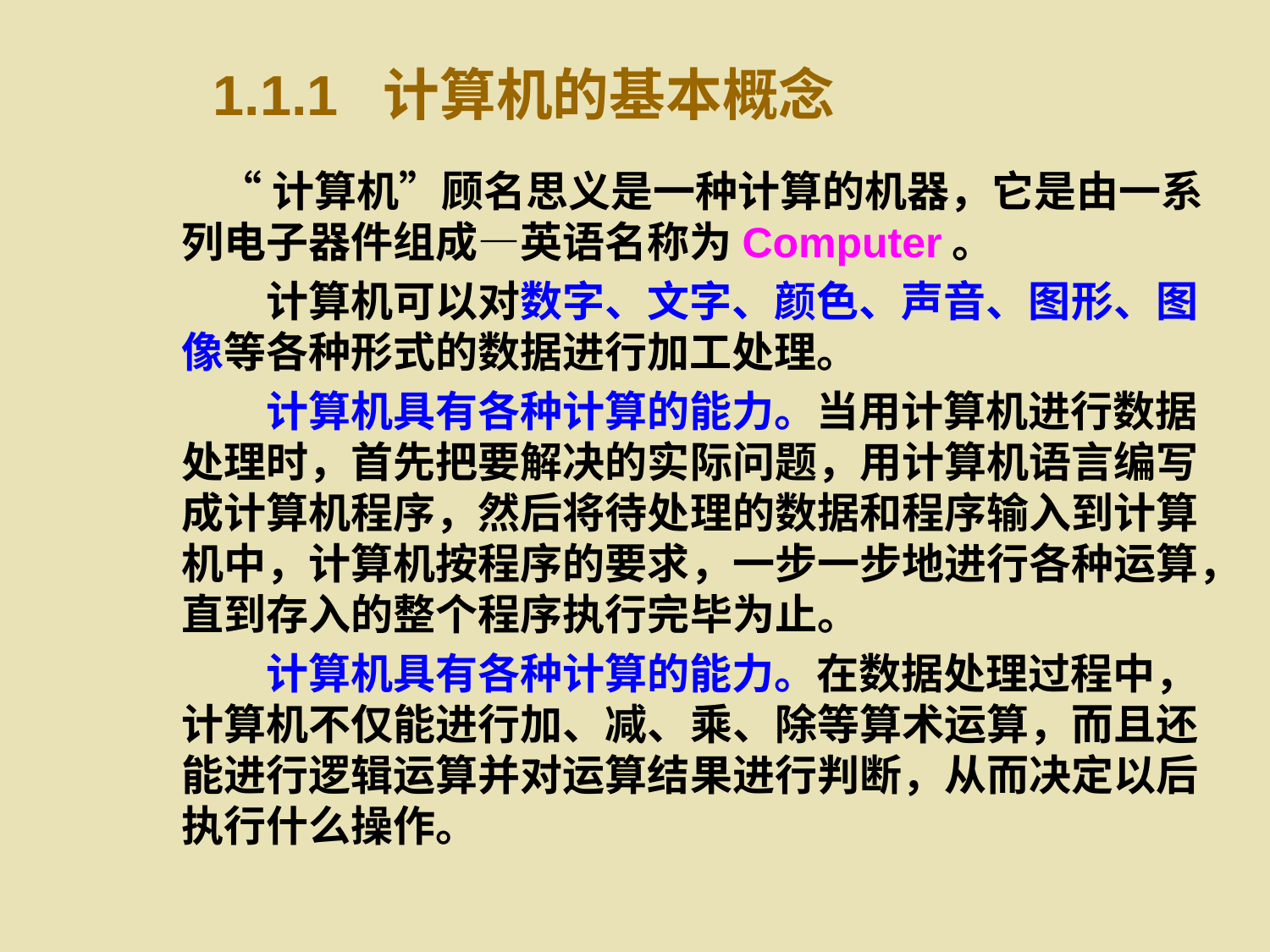

1.1.1  计算机的基本概念

    “计算机”顾名思义是一种计算的机器，它是由一系列电子器件组成—英语名称为Computer。
　　计算机可以对数字、文字、颜色、声音、图形、图像等各种形式的数据进行加工处理。
　　计算机具有各种计算的能力。当用计算机进行数据处理时，首先把要解决的实际问题，用计算机语言编写成计算机程序，然后将待处理的数据和程序输入到计算机中，计算机按程序的要求，一步一步地进行各种运算，直到存入的整个程序执行完毕为止。
　　计算机具有各种计算的能力。在数据处理过程中，计算机不仅能进行加、减、乘、除等算术运算，而且还能进行逻辑运算并对运算结果进行判断，从而决定以后执行什么操作。